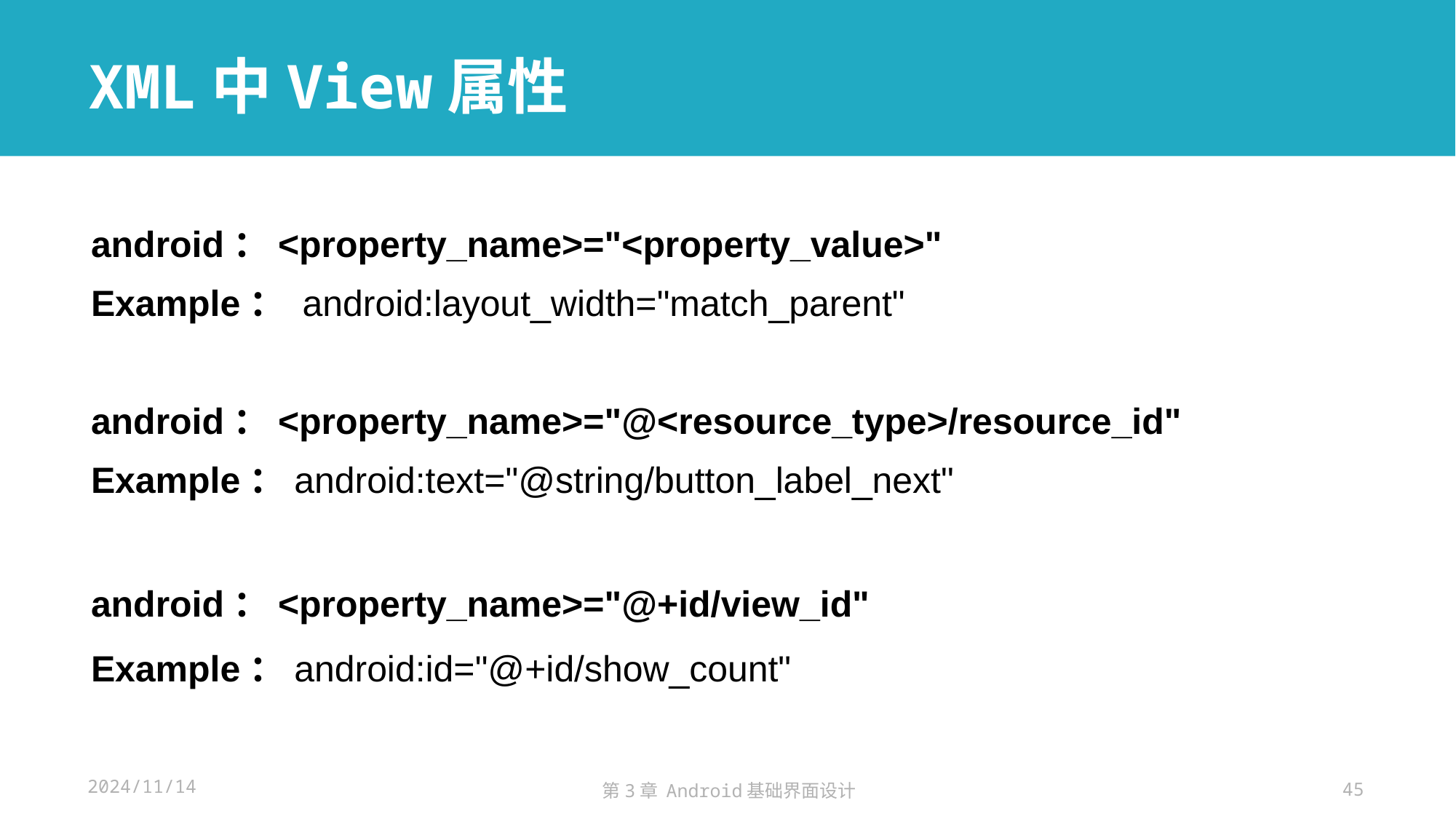

# XML中View属性
android：<property_name>="<property_value>"
Example： android:layout_width="match_parent"

android：<property_name>="@<resource_type>/resource_id"
Example：android:text="@string/button_label_next"

android：<property_name>="@+id/view_id"
Example：android:id="@+id/show_count"
2024/11/14
第3章 Android基础界面设计
45